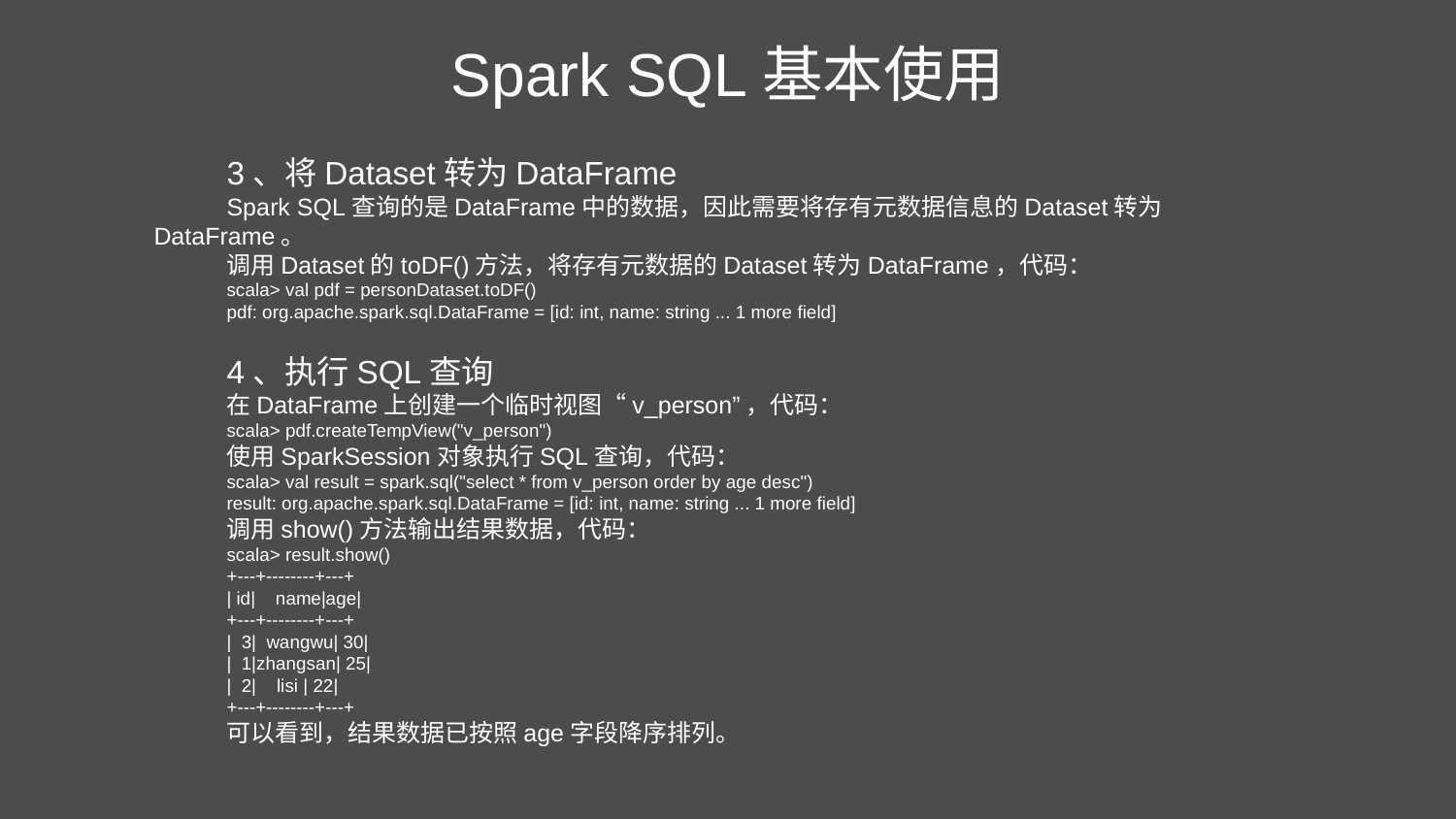

Spark SQL基本使用

3、将Dataset转为DataFrame
Spark SQL查询的是DataFrame中的数据，因此需要将存有元数据信息的Dataset转为DataFrame。
调用Dataset的toDF()方法，将存有元数据的Dataset转为DataFrame，代码：
scala> val pdf = personDataset.toDF()
pdf: org.apache.spark.sql.DataFrame = [id: int, name: string ... 1 more field]

4、执行SQL查询
在DataFrame上创建一个临时视图“v_person”，代码：
scala> pdf.createTempView("v_person")
使用SparkSession对象执行SQL查询，代码：
scala> val result = spark.sql("select * from v_person order by age desc")
result: org.apache.spark.sql.DataFrame = [id: int, name: string ... 1 more field]
调用show()方法输出结果数据，代码：
scala> result.show()
+---+--------+---+
| id|    name|age|
+---+--------+---+
|  3|  wangwu| 30|
|  1|zhangsan| 25|
|  2|    lisi | 22|
+---+--------+---+
可以看到，结果数据已按照age字段降序排列。